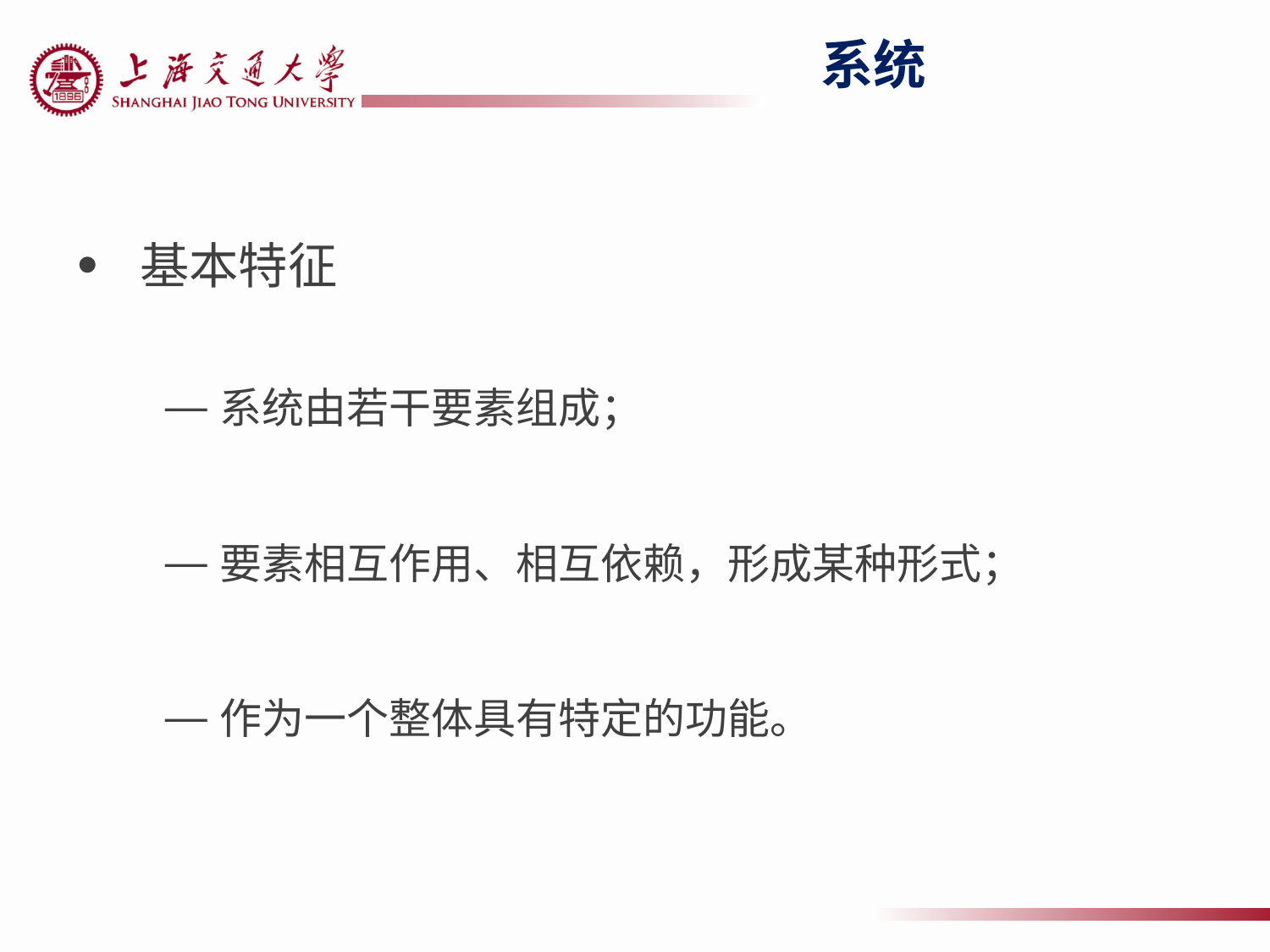

# 系统
基本特征

系统由若干要素组成；

要素相互作用、相互依赖，形成某种形式；

作为一个整体具有特定的功能。